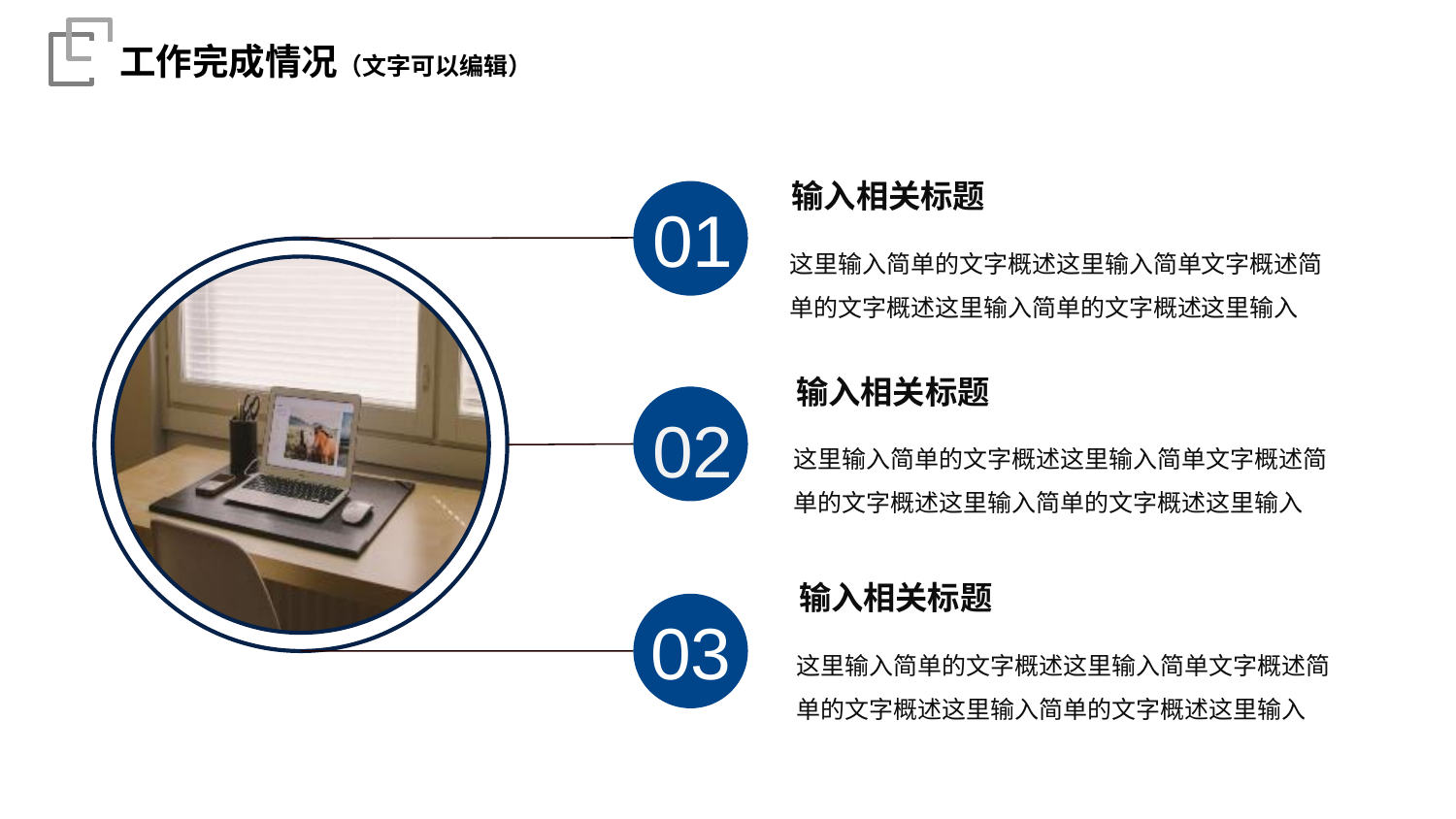

工作完成情况（文字可以编辑）
输入相关标题

01
这里输入简单的文字概述这里输入简单文字概述简单的文字概述这里输入简单的文字概述这里输入

输入相关标题

02
这里输入简单的文字概述这里输入简单文字概述简单的文字概述这里输入简单的文字概述这里输入
输入相关标题

03
这里输入简单的文字概述这里输入简单文字概述简单的文字概述这里输入简单的文字概述这里输入